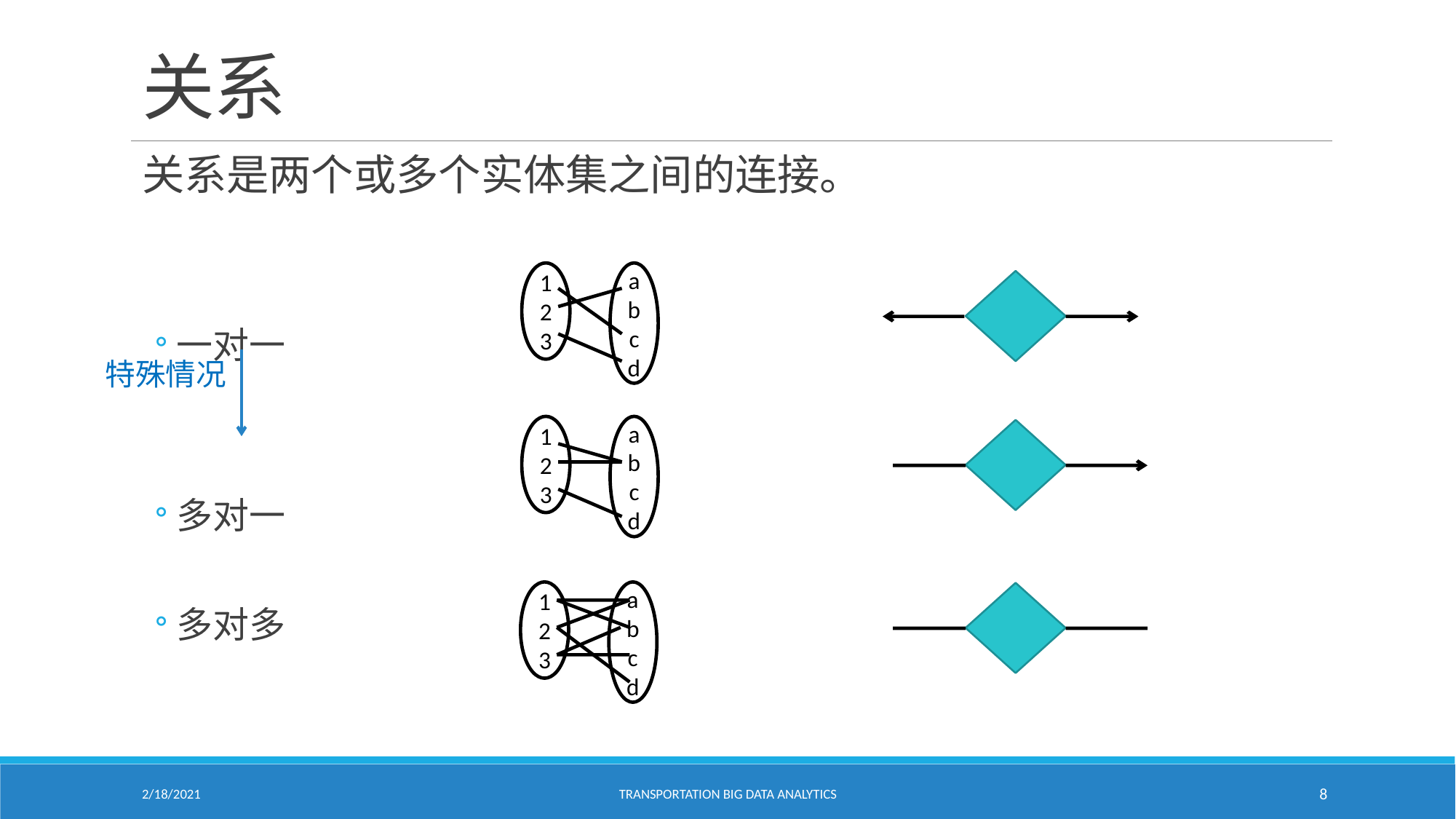

# 关系
关系是两个或多个实体集之间的连接。

一对一

多对一

多对多
1
2
3
a
b
c
d

特殊情况
1
2
3
a
b
c
d

1
2
3
a
b
c
d

2/18/2021
Transportation Big Data Analytics
8